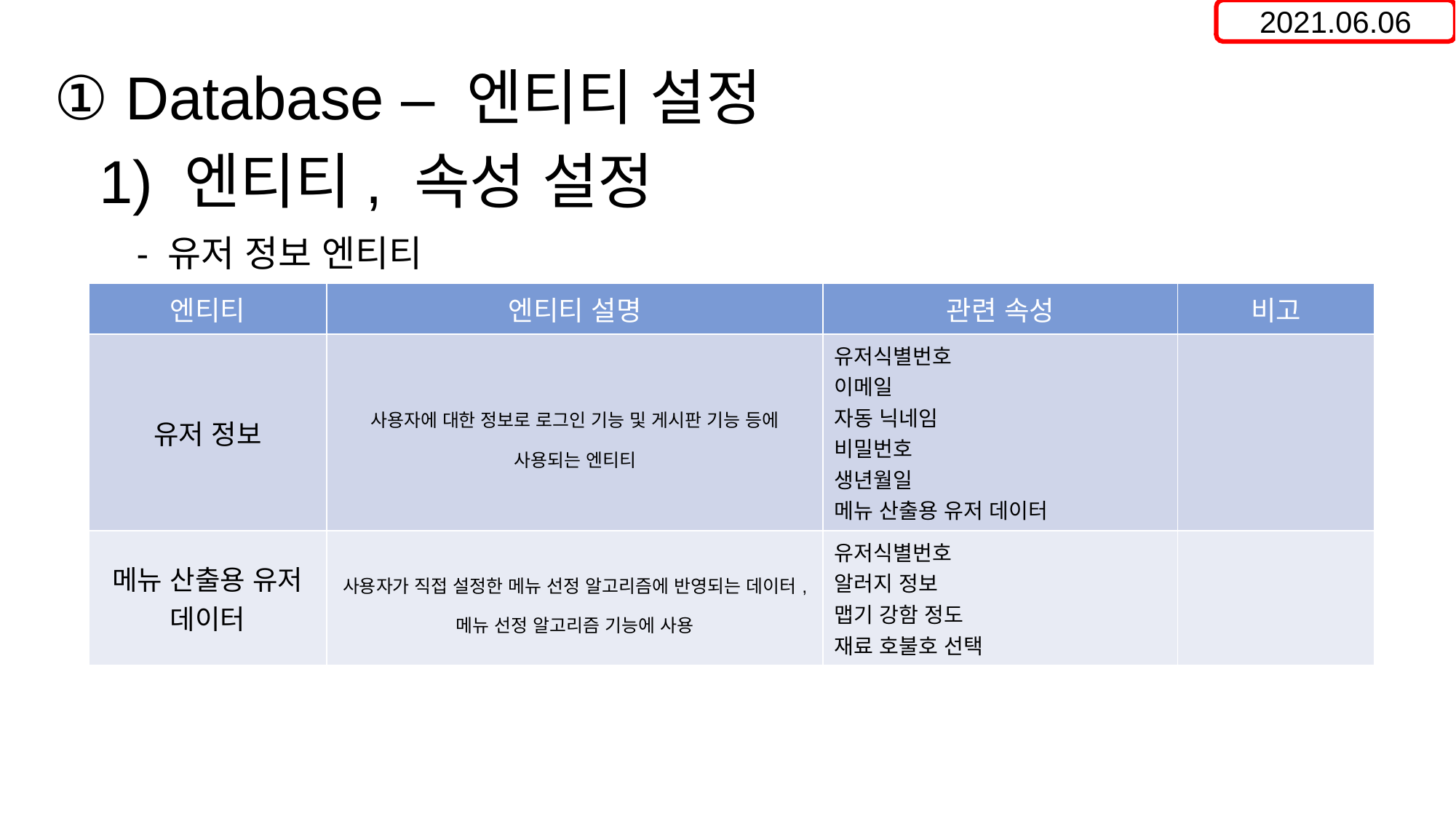

2021.06.06
① Database – 엔티티 설정
1) 엔티티, 속성 설정
- 유저 정보 엔티티
| 엔티티 | 엔티티 설명 | 관련 속성 | 비고 |
| --- | --- | --- | --- |
| 유저 정보 | 사용자에 대한 정보로 로그인 기능 및 게시판 기능 등에 사용되는 엔티티 | 유저식별번호 이메일 자동 닉네임 비밀번호 생년월일 메뉴 산출용 유저 데이터 |  |
| 메뉴 산출용 유저 데이터 | 사용자가 직접 설정한 메뉴 선정 알고리즘에 반영되는 데이터, 메뉴 선정 알고리즘 기능에 사용 | 유저식별번호 알러지 정보 맵기 강함 정도 재료 호불호 선택 |  |